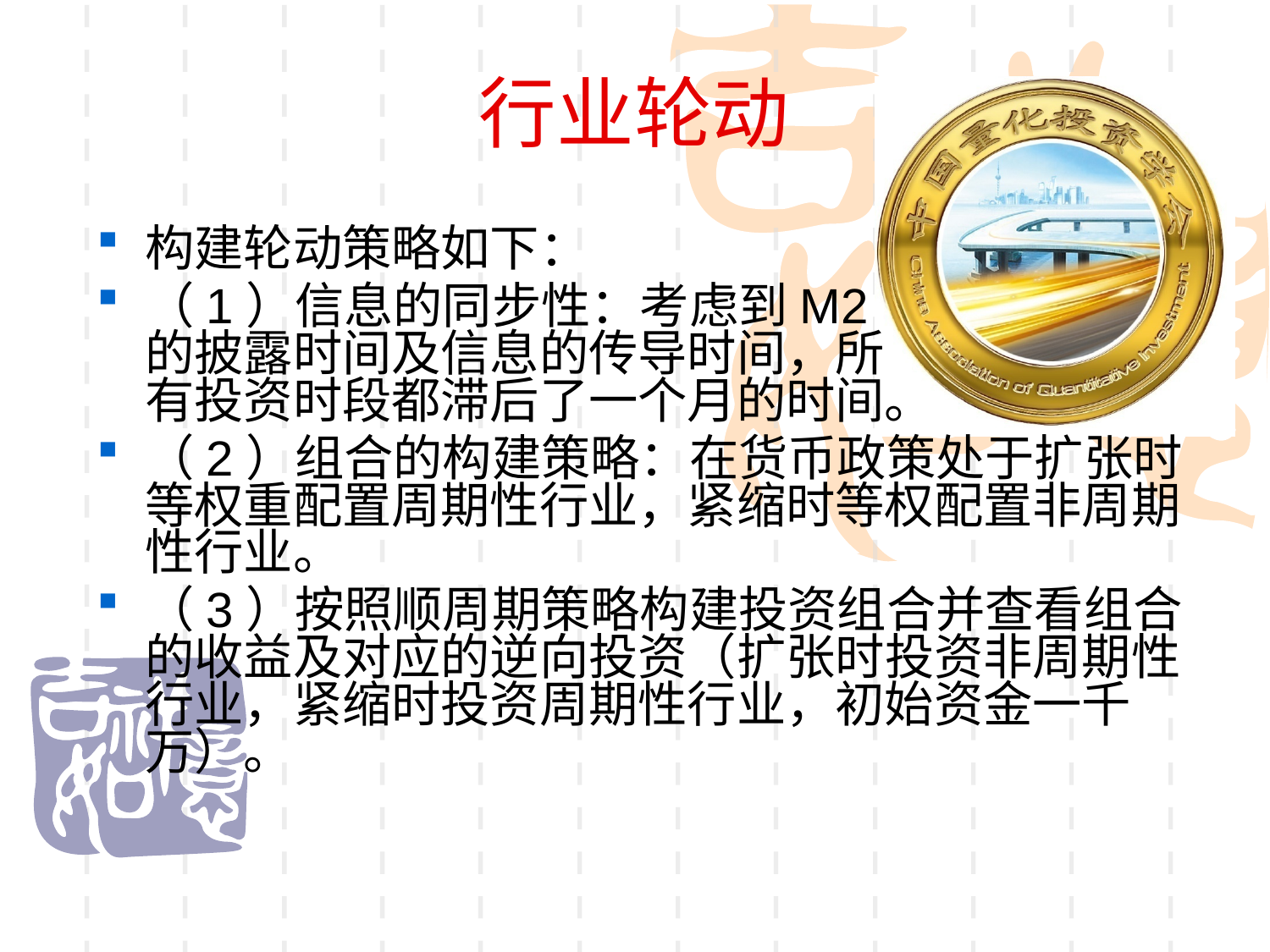

行业轮动
构建轮动策略如下：
（1）信息的同步性：考虑到M2
的披露时间及信息的传导时间，所
有投资时段都滞后了一个月的时间。
（2）组合的构建策略：在货币政策处于扩张时等权重配置周期性行业，紧缩时等权配置非周期性行业。
（3）按照顺周期策略构建投资组合并查看组合的收益及对应的逆向投资（扩张时投资非周期性行业，紧缩时投资周期性行业，初始资金一千万）。